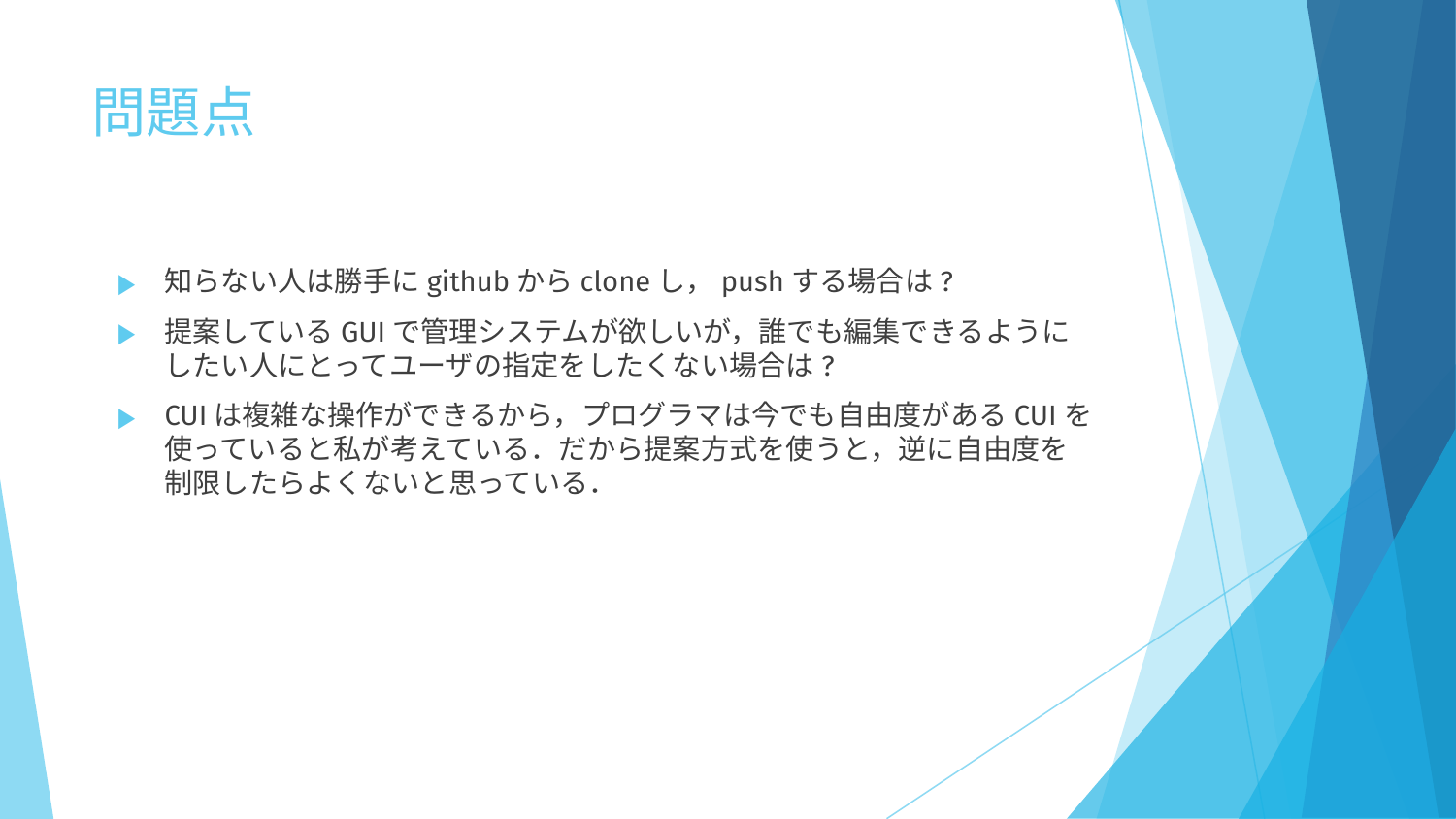

# 問題点
知らない人は勝手にgithubからcloneし，pushする場合は?
提案しているGUIで管理システムが欲しいが，誰でも編集できるようにしたい人にとってユーザの指定をしたくない場合は?
CUIは複雑な操作ができるから，プログラマは今でも自由度があるCUIを使っていると私が考えている．だから提案方式を使うと，逆に自由度を制限したらよくないと思っている．